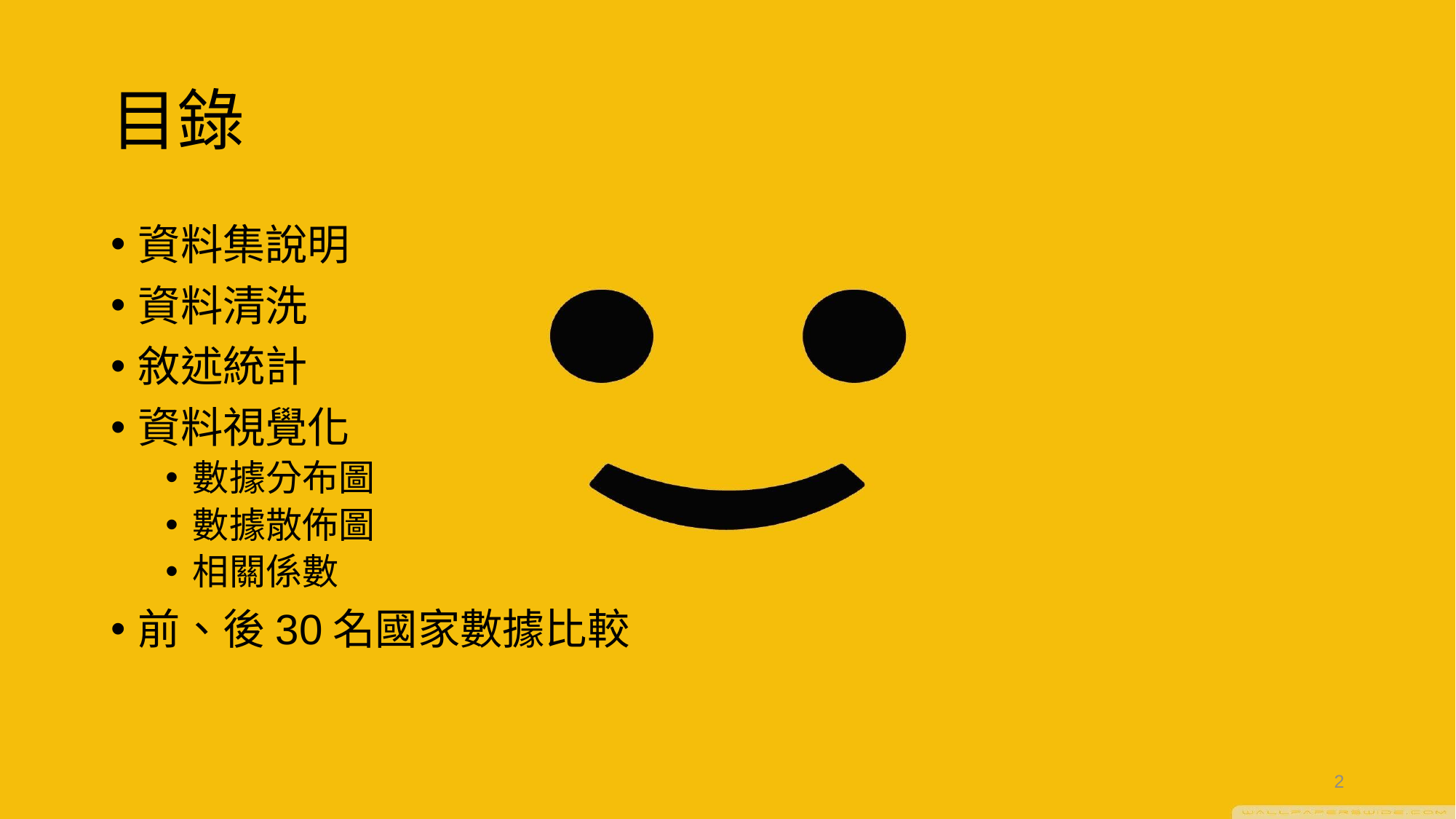

# 目錄
資料集說明
資料清洗
敘述統計
資料視覺化
數據分布圖
數據散佈圖
相關係數
前、後30名國家數據比較

2